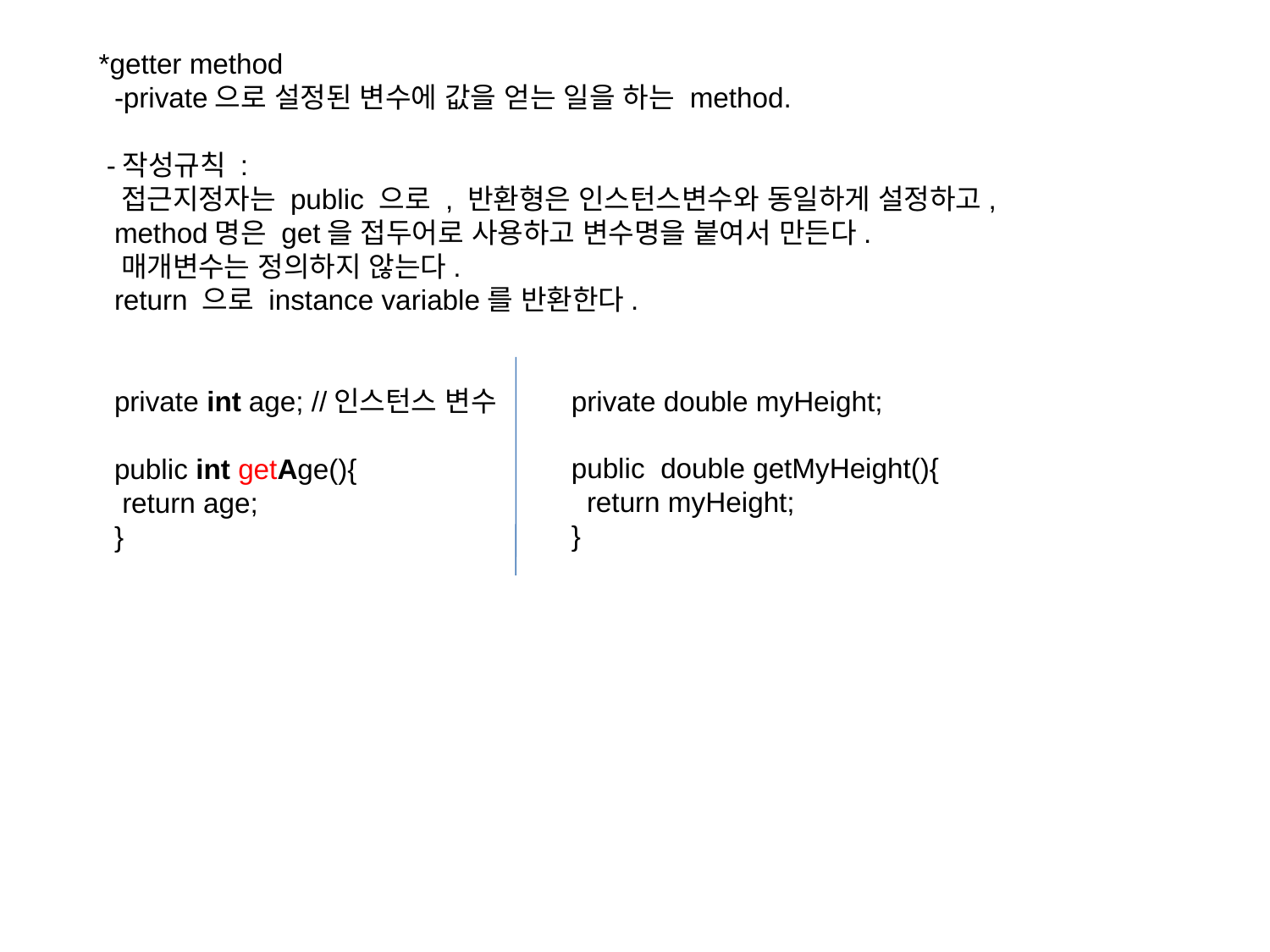

*getter method
  -private으로 설정된 변수에 값을 얻는 일을 하는 method.

 -작성규칙 :
  접근지정자는 public 으로 , 반환형은 인스턴스변수와 동일하게 설정하고,
  method명은 get을 접두어로 사용하고 변수명을 붙여서 만든다.
  매개변수는 정의하지 않는다.
  return 으로 instance variable를 반환한다.

  private int age; //인스턴스 변수

  public int getAge(){
   return age;
  }

private double myHeight;

public  double getMyHeight(){
  return myHeight;
}